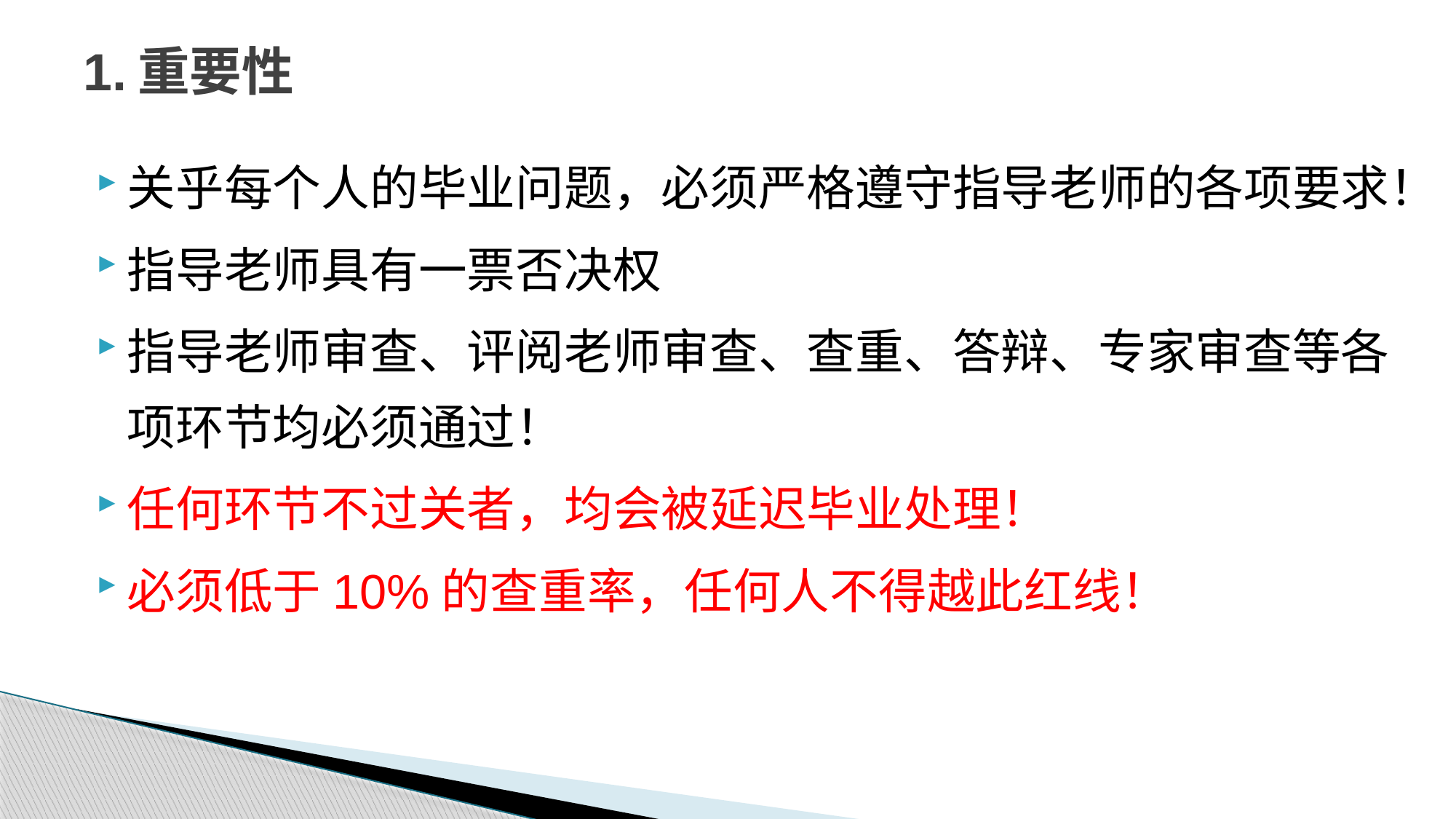

# 1.重要性
关乎每个人的毕业问题，必须严格遵守指导老师的各项要求！
指导老师具有一票否决权
指导老师审查、评阅老师审查、查重、答辩、专家审查等各项环节均必须通过！
任何环节不过关者，均会被延迟毕业处理！
必须低于10%的查重率，任何人不得越此红线！